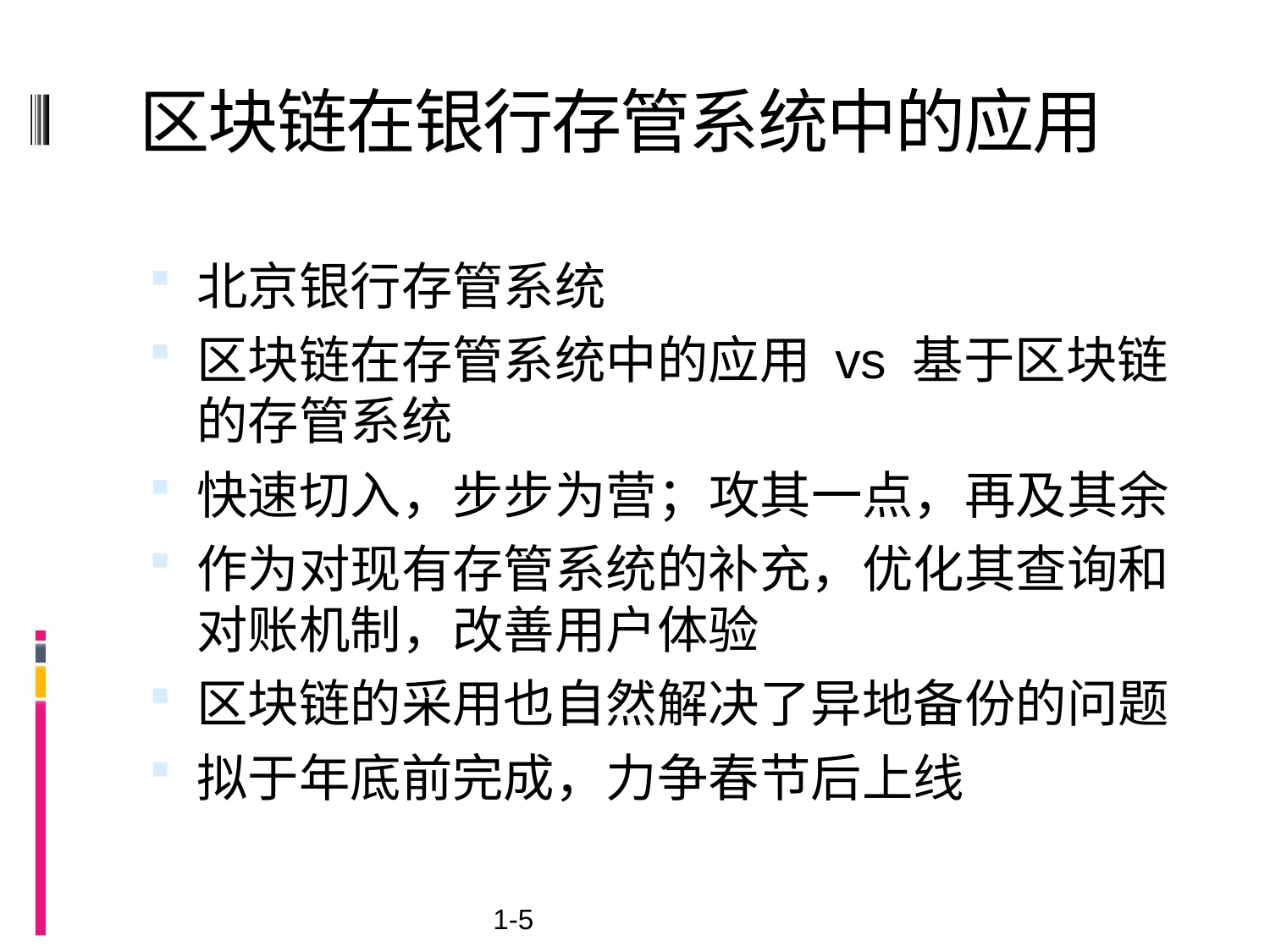

# 区块链在银行存管系统中的应用
北京银行存管系统
区块链在存管系统中的应用 vs 基于区块链的存管系统
快速切入，步步为营；攻其一点，再及其余
作为对现有存管系统的补充，优化其查询和对账机制，改善用户体验
区块链的采用也自然解决了异地备份的问题
拟于年底前完成，力争春节后上线

1-5
5